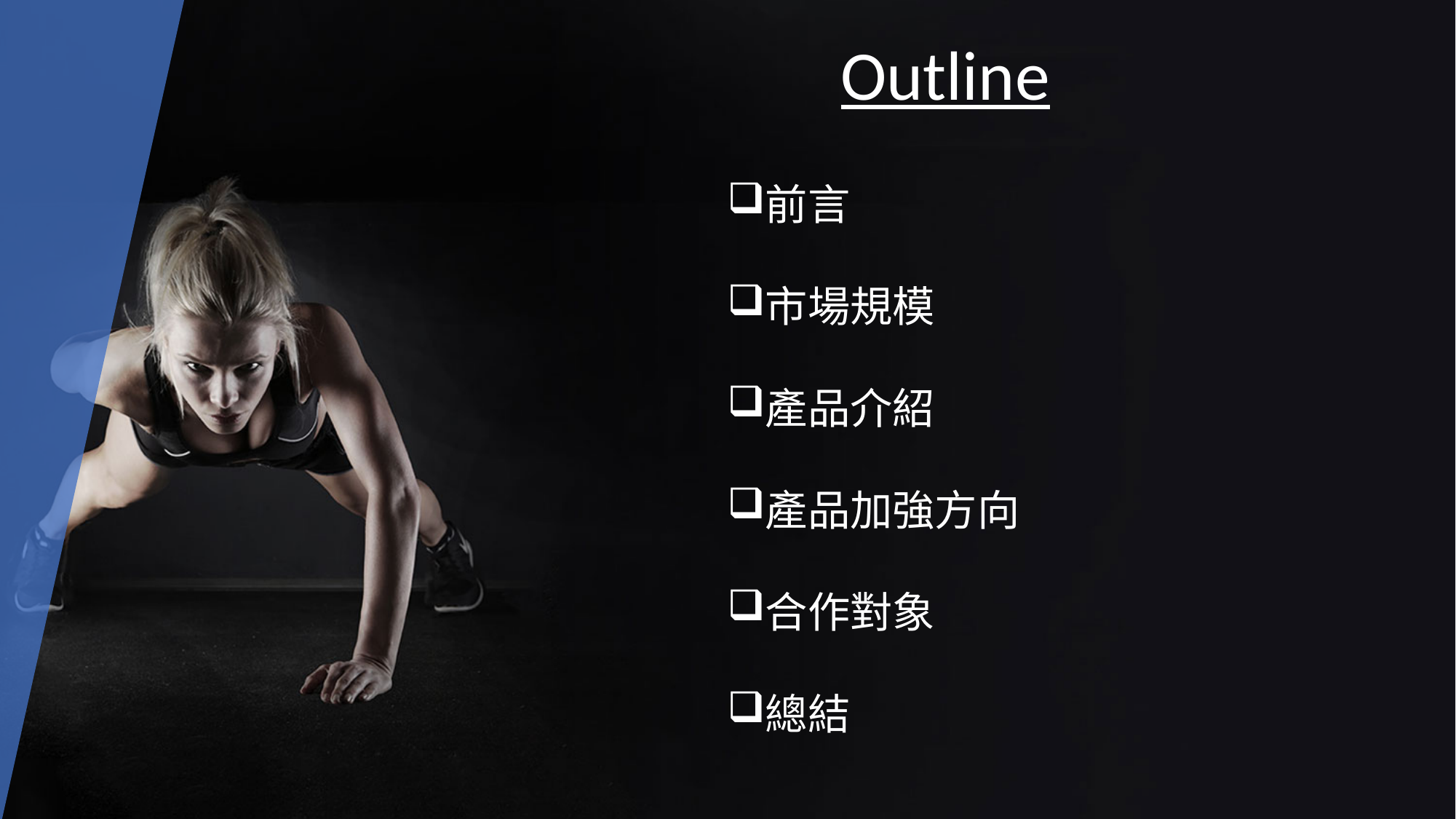

Outline
前言

市場規模

產品介紹

產品加強方向

合作對象

總結